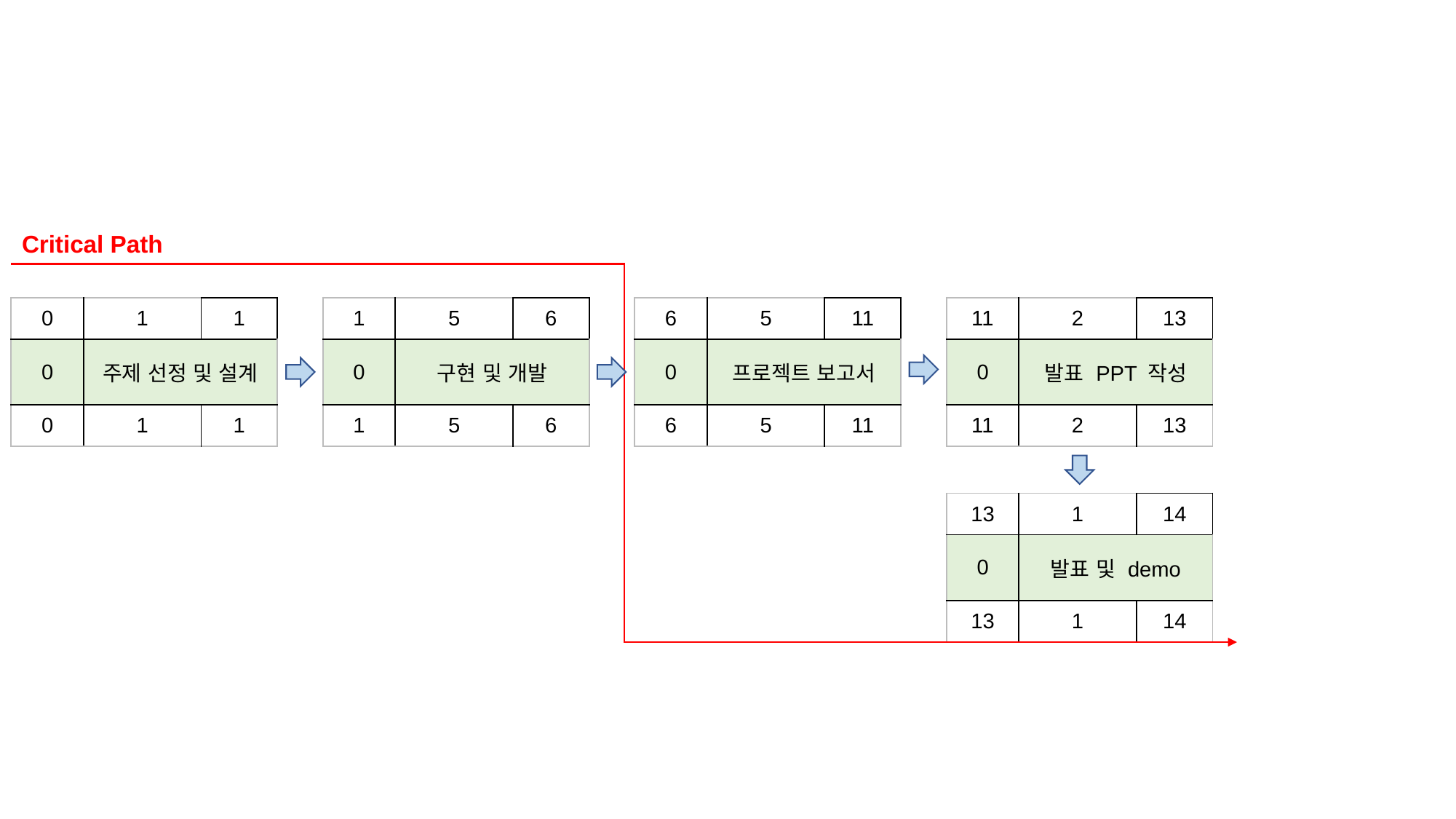

Critical Path
| 11 | 2 | 13 |
| --- | --- | --- |
| 0 | 발표 PPT 작성 |  |
| 11 | 2 | 13 |
| 0 | 1 | 1 |
| --- | --- | --- |
| 0 | 주제 선정 및 설계 |  |
| 0 | 1 | 1 |
| 1 | 5 | 6 |
| --- | --- | --- |
| 0 | 구현 및 개발 |  |
| 1 | 5 | 6 |
| 6 | 5 | 11 |
| --- | --- | --- |
| 0 | 프로젝트 보고서 |  |
| 6 | 5 | 11 |

| 13 | 1 | 14 |
| --- | --- | --- |
| 0 | 발표 및 demo |  |
| 13 | 1 | 14 |